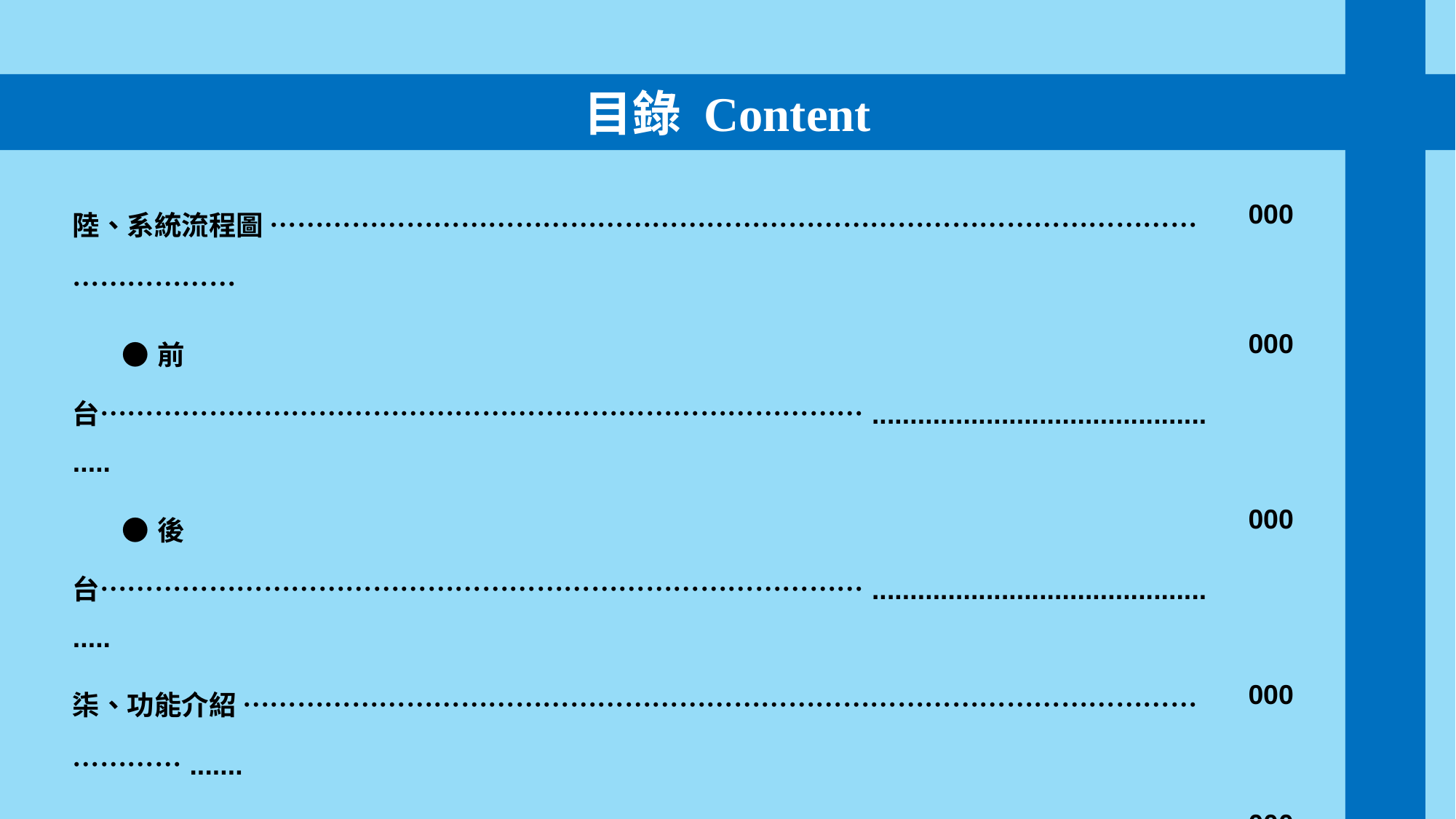

目錄 Content
| 陸、系統流程圖 ………………………………………………………………………………………………………… | 000 |
| --- | --- |
| ●前台…………………………………………………………………………................................................. | 000 |
| ●後台…………………………………………………………………………................................................. | 000 |
| 柒、功能介紹 ………………………………………………………………………………………………………....... | 000 |
| ●前台…………………………………………………………………………................................................. | 000 |
| ●後台…………………………………………………………………………................................................. | 000 |
| 捌、網站優化&未來展望……………………………………………………………………………………………... | 000 |